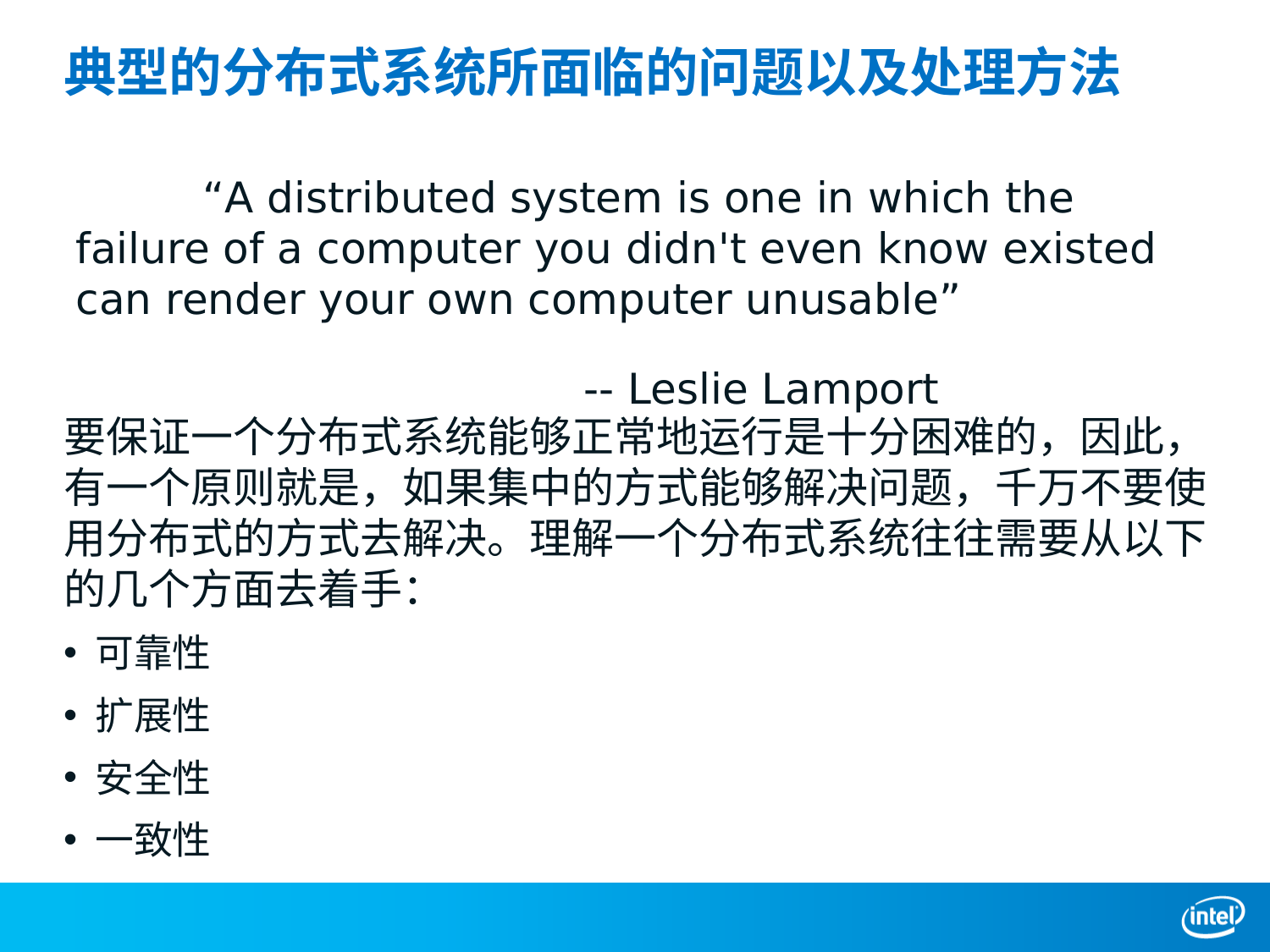

# 典型的分布式系统所面临的问题以及处理方法
	“A distributed system is one in which the failure of a computer you didn't even know existed can render your own computer unusable”
				-- Leslie Lamport

要保证一个分布式系统能够正常地运行是十分困难的，因此，有一个原则就是，如果集中的方式能够解决问题，千万不要使用分布式的方式去解决。理解一个分布式系统往往需要从以下的几个方面去着手：
可靠性
扩展性
安全性
一致性